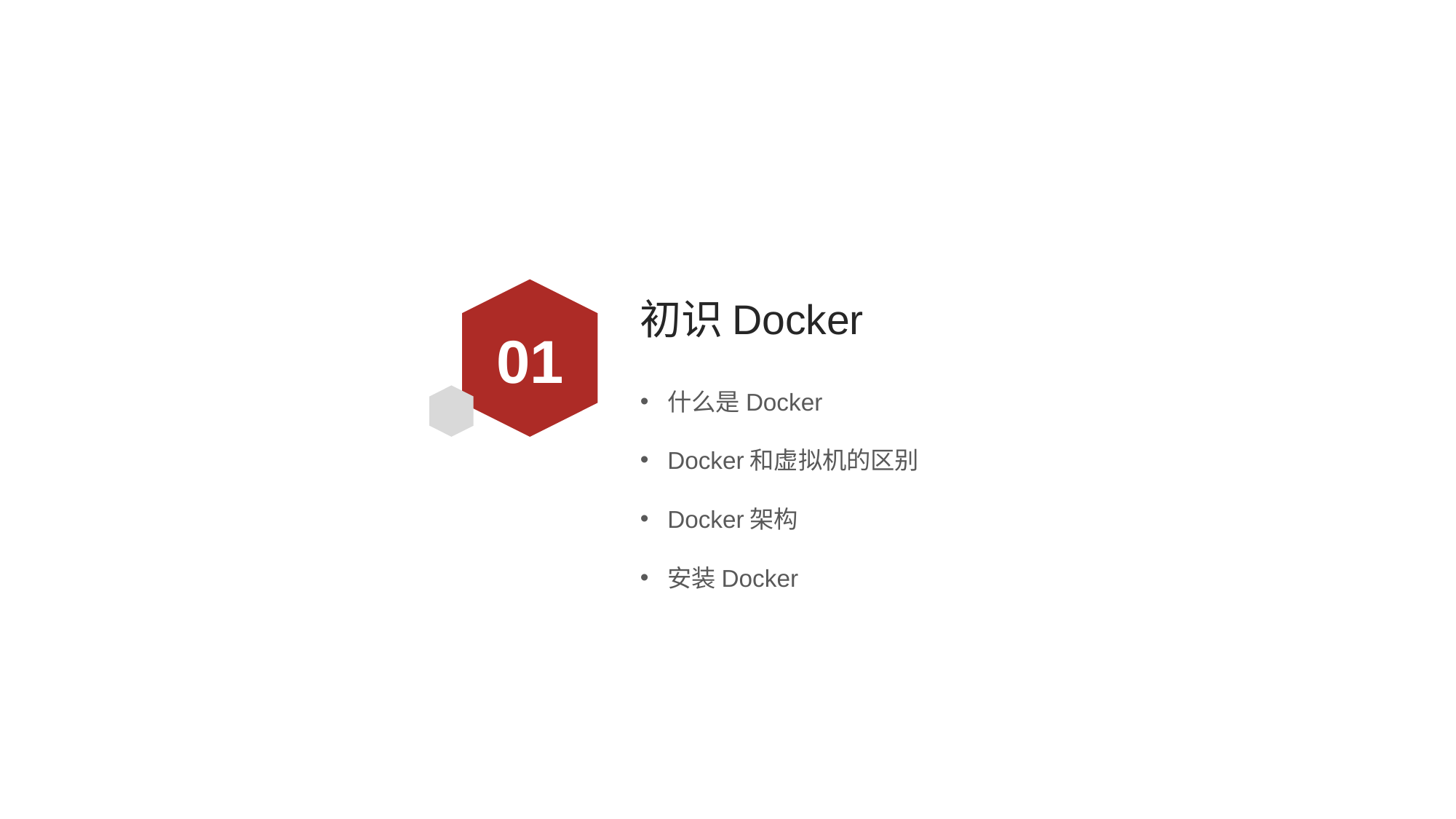

# 初识Docker
01
什么是Docker
Docker和虚拟机的区别
Docker架构
安装Docker